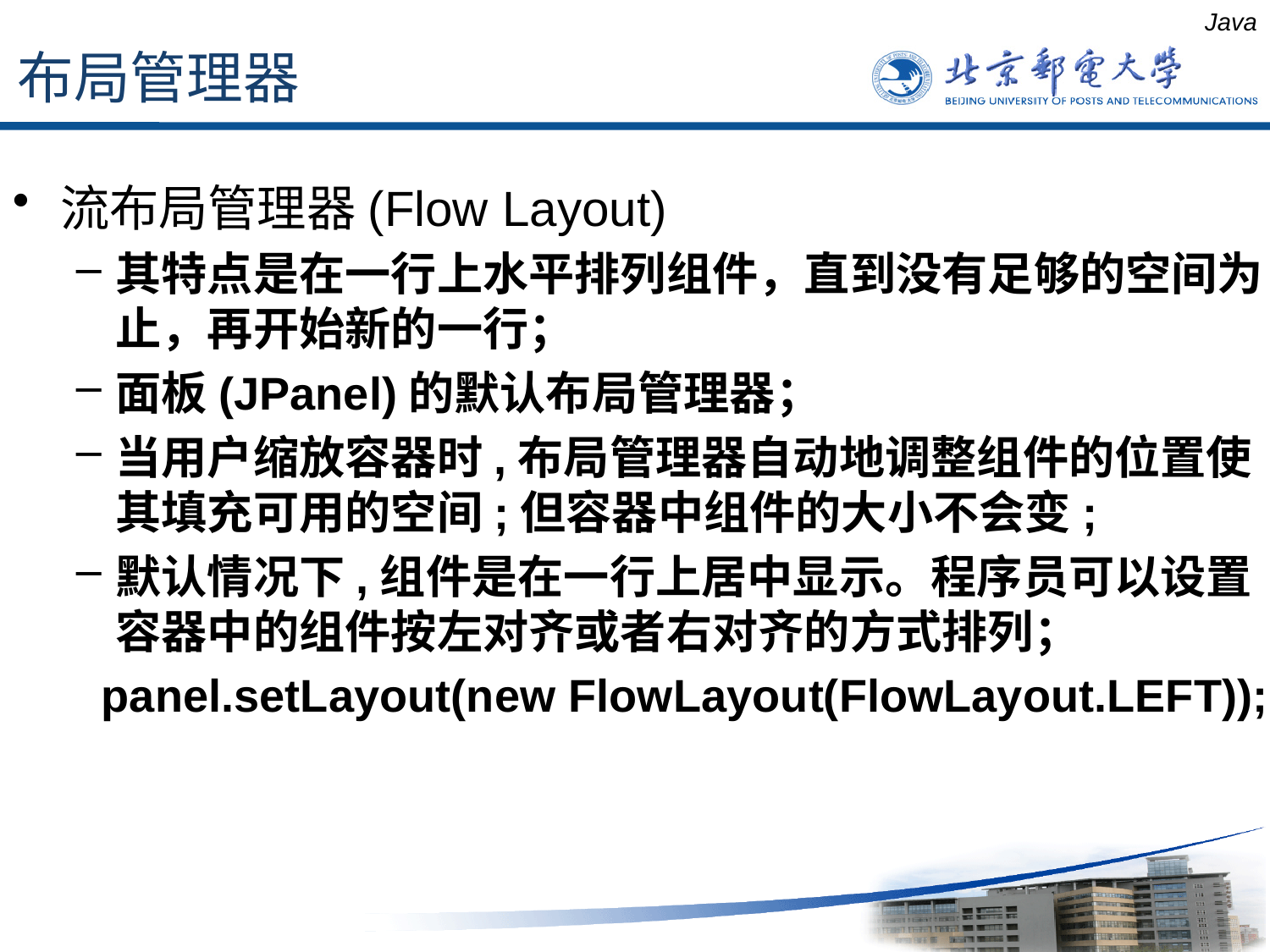

布局管理器
Java
流布局管理器(Flow Layout)
其特点是在一行上水平排列组件，直到没有足够的空间为止，再开始新的一行；
面板(JPanel)的默认布局管理器；
当用户缩放容器时,布局管理器自动地调整组件的位置使其填充可用的空间;但容器中组件的大小不会变;
默认情况下,组件是在一行上居中显示。程序员可以设置容器中的组件按左对齐或者右对齐的方式排列；
  panel.setLayout(new FlowLayout(FlowLayout.LEFT));